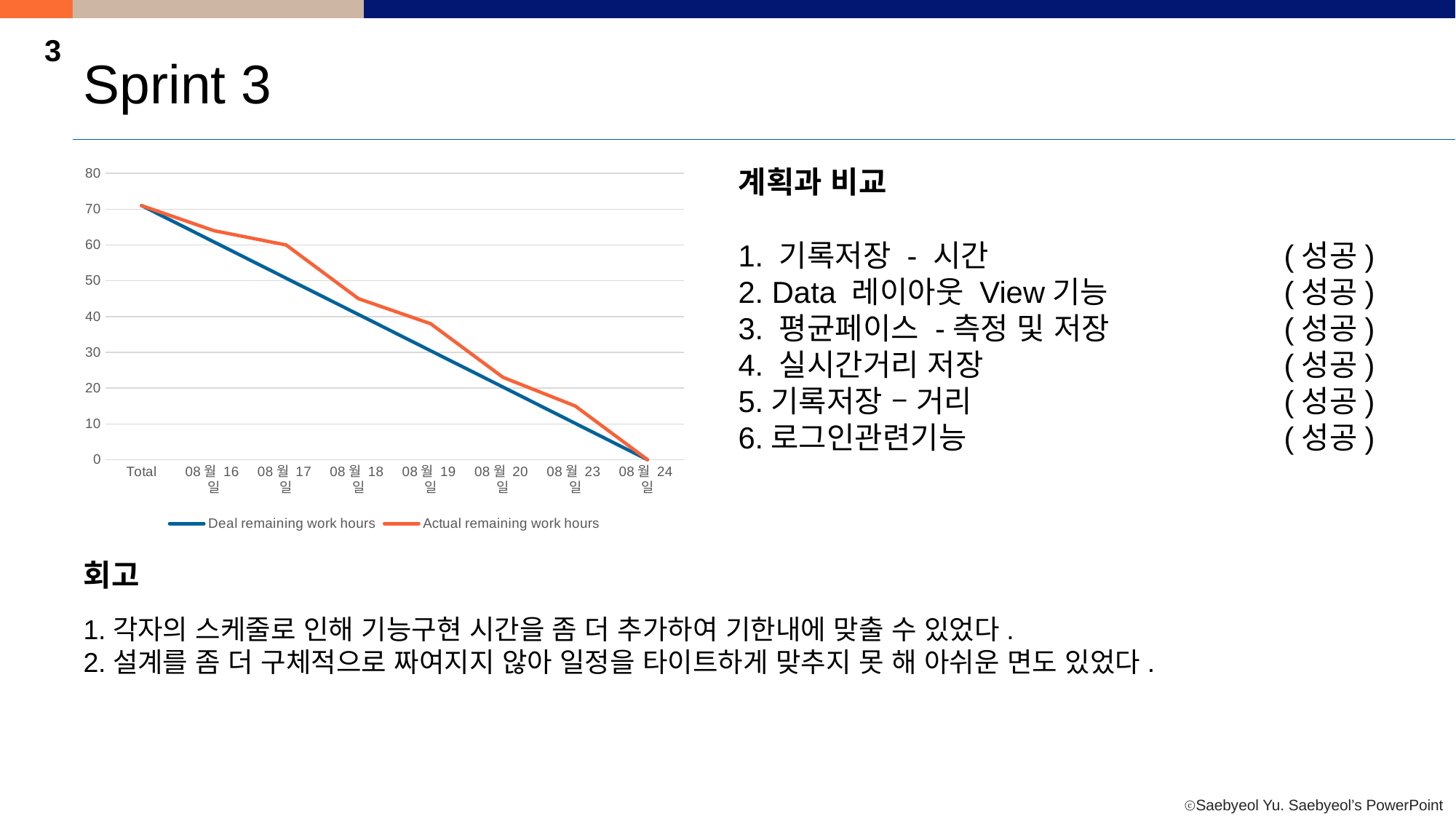

3
Sprint 3

### Chart

| Category | Deal remaining work hours | Actual remaining work hours |
|---|---|---|
| Total | 71.0 | 71.0 |
| 08월 16일 | 60.85714285714286 | 64.0 |
| 08월 17일 | 50.71428571428572 | 60.0 |
| 08월 18일 | 40.571428571428584 | 45.0 |
| 08월 19일 | 30.42857142857144 | 38.0 |
| 08월 20일 | 20.2857142857143 | 23.0 |
| 08월 23일 | 10.142857142857157 | 15.0 |
| 08월 24일 | 0.0 | 0.0 |
계획과 비교

1. 기록저장 - 시간			(성공)
2. Data 레이아웃 View기능		(성공)
3. 평균페이스 -측정 및 저장		(성공)
4. 실시간거리 저장			(성공)
5.기록저장 – 거리			(성공)
6.로그인관련기능			(성공)
회고

1.각자의 스케줄로 인해 기능구현 시간을 좀 더 추가하여 기한내에 맞출 수 있었다.
2.설계를 좀 더 구체적으로 짜여지지 않아 일정을 타이트하게 맞추지 못 해 아쉬운 면도 있었다.